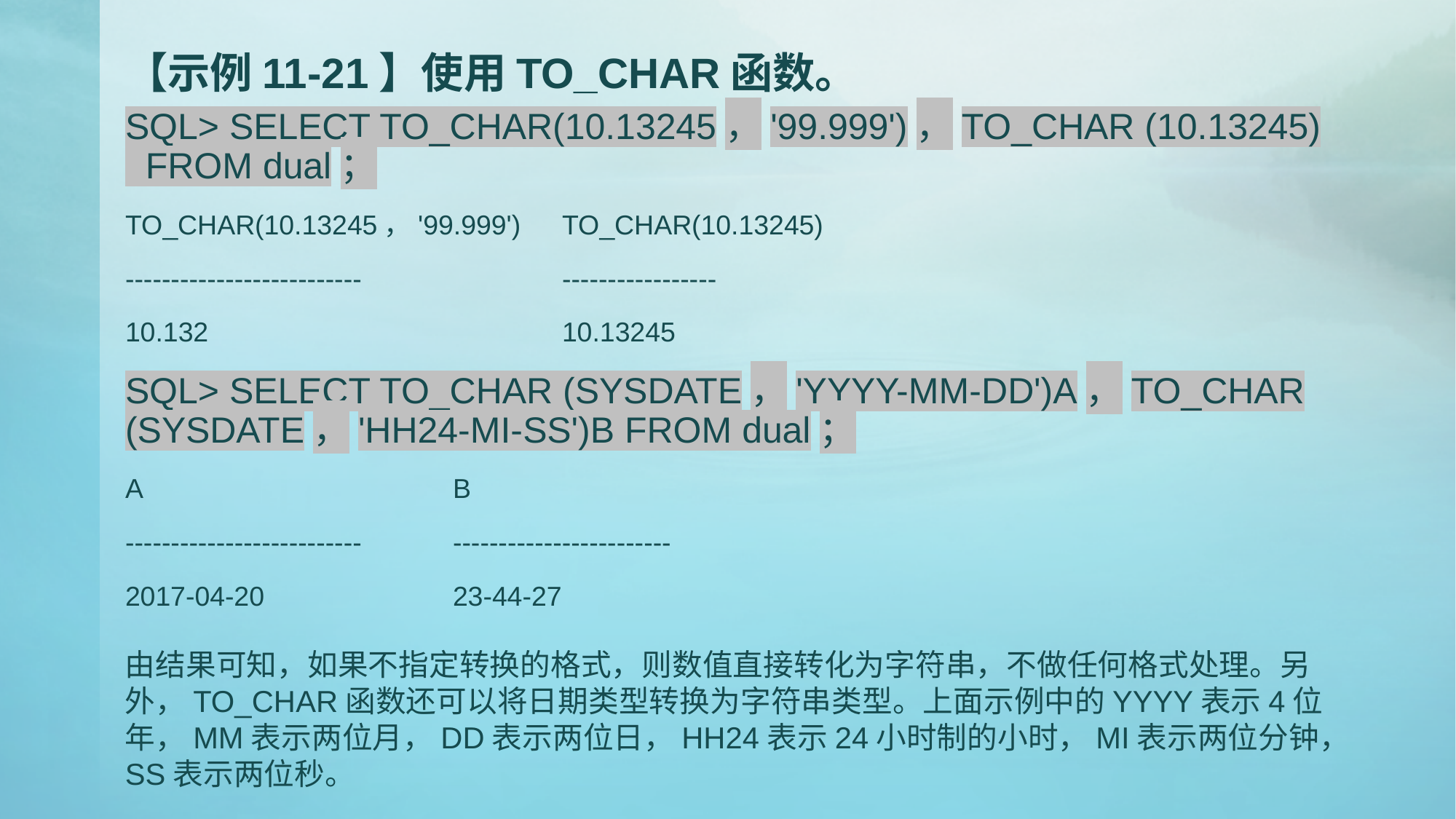

# 【示例11-21】使用TO_CHAR函数。
SQL> SELECT TO_CHAR(10.13245，'99.999')，TO_CHAR (10.13245)   FROM dual；
TO_CHAR(10.13245，'99.999')	TO_CHAR(10.13245)
--------------------------		-----------------
10.132				10.13245
SQL> SELECT TO_CHAR (SYSDATE，'YYYY-MM-DD')A，TO_CHAR (SYSDATE，'HH24-MI-SS')B FROM dual；
A			B
--------------------------	------------------------
2017-04-20		23-44-27

由结果可知，如果不指定转换的格式，则数值直接转化为字符串，不做任何格式处理。另外，TO_CHAR函数还可以将日期类型转换为字符串类型。上面示例中的YYYY表示4位年，MM表示两位月，DD表示两位日，HH24表示24小时制的小时，MI表示两位分钟，SS表示两位秒。